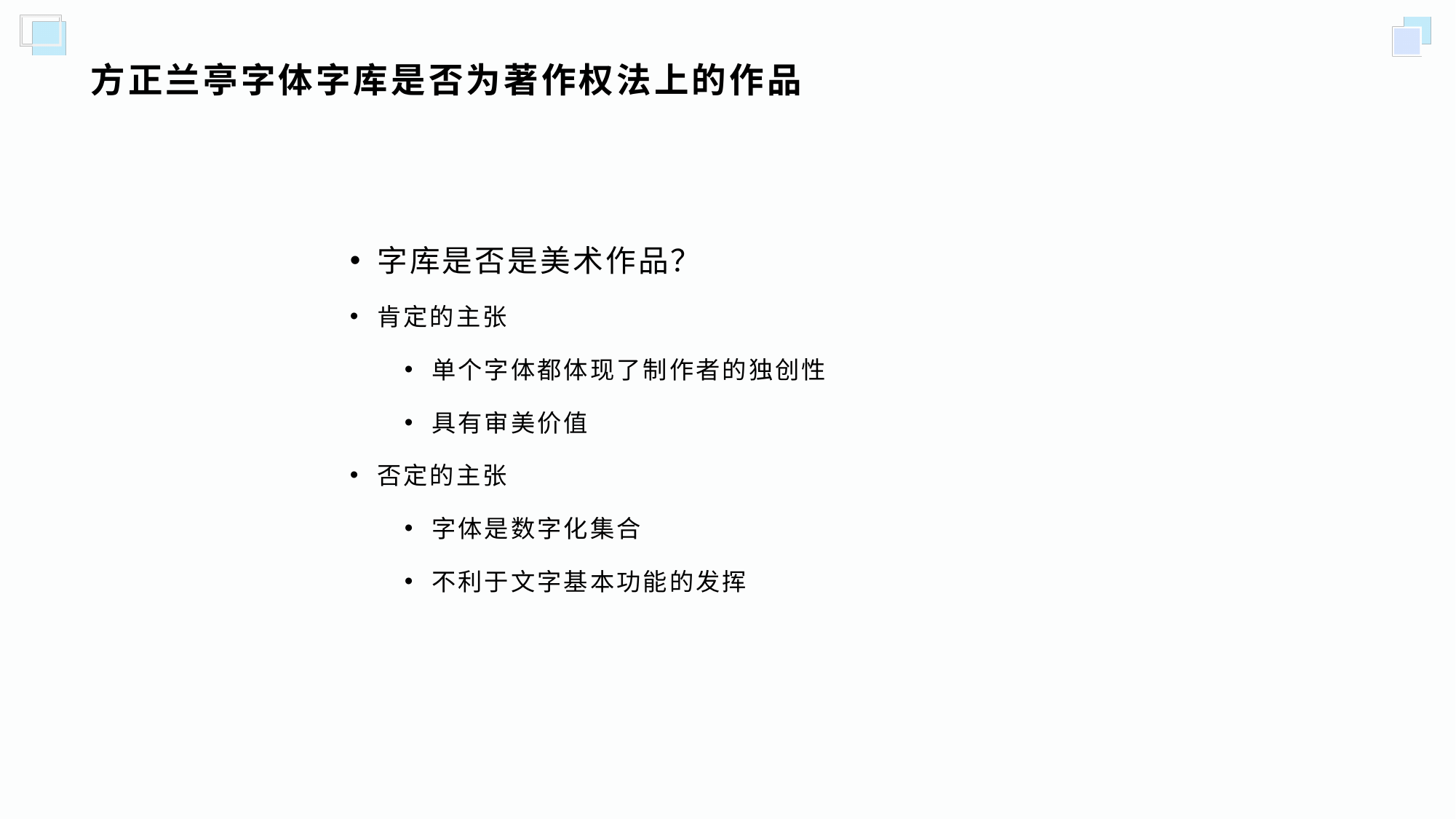

# 方正兰亭字体字库是否为著作权法上的作品
字库是否是美术作品？
肯定的主张
单个字体都体现了制作者的独创性
具有审美价值
否定的主张
字体是数字化集合
不利于文字基本功能的发挥